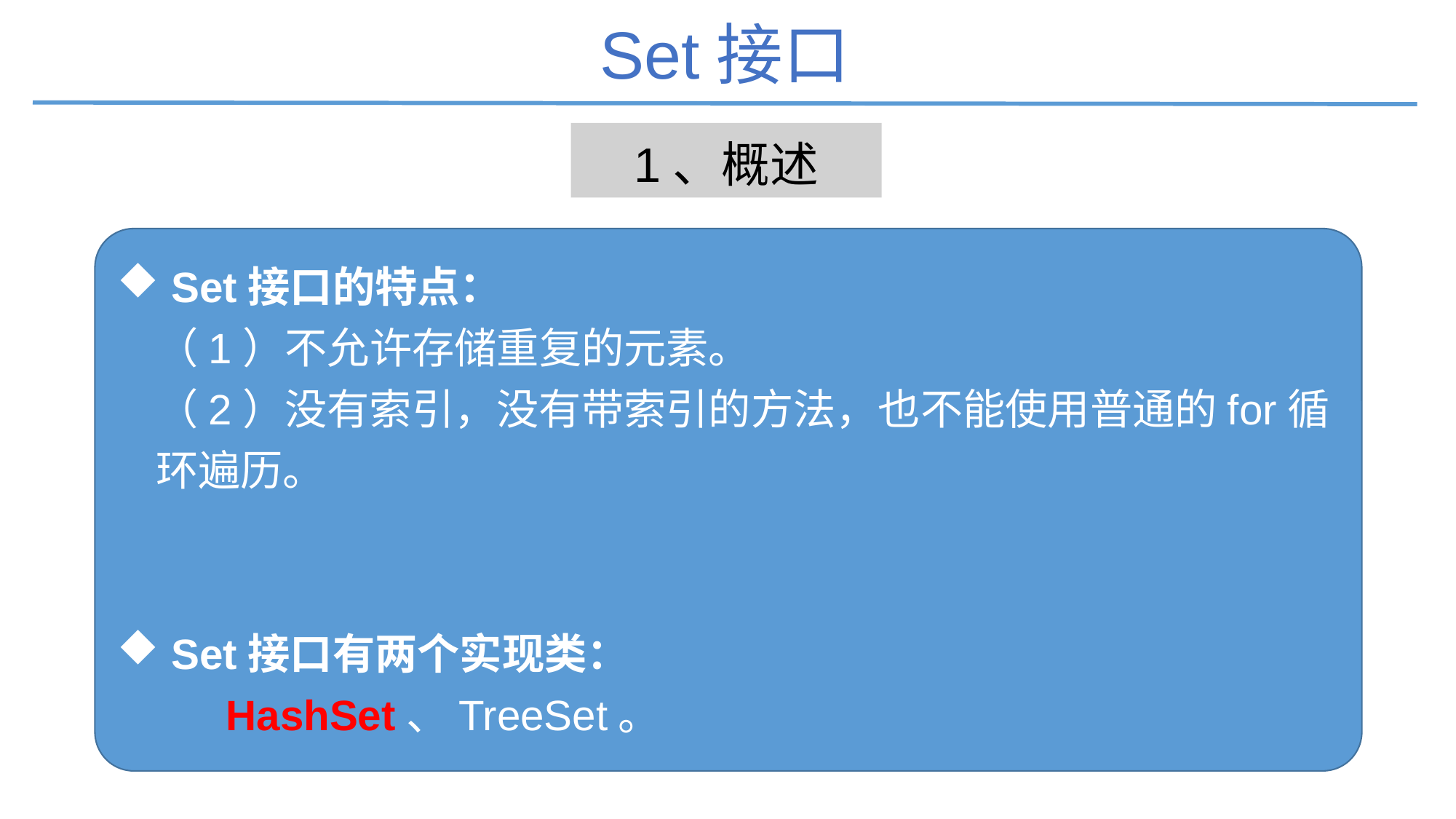

# Set接口
1、概述

Set接口的特点：
   （1）不允许存储重复的元素。
（2）没有索引，没有带索引的方法，也不能使用普通的for循环遍历。

Set接口有两个实现类：
	HashSet、TreeSet。